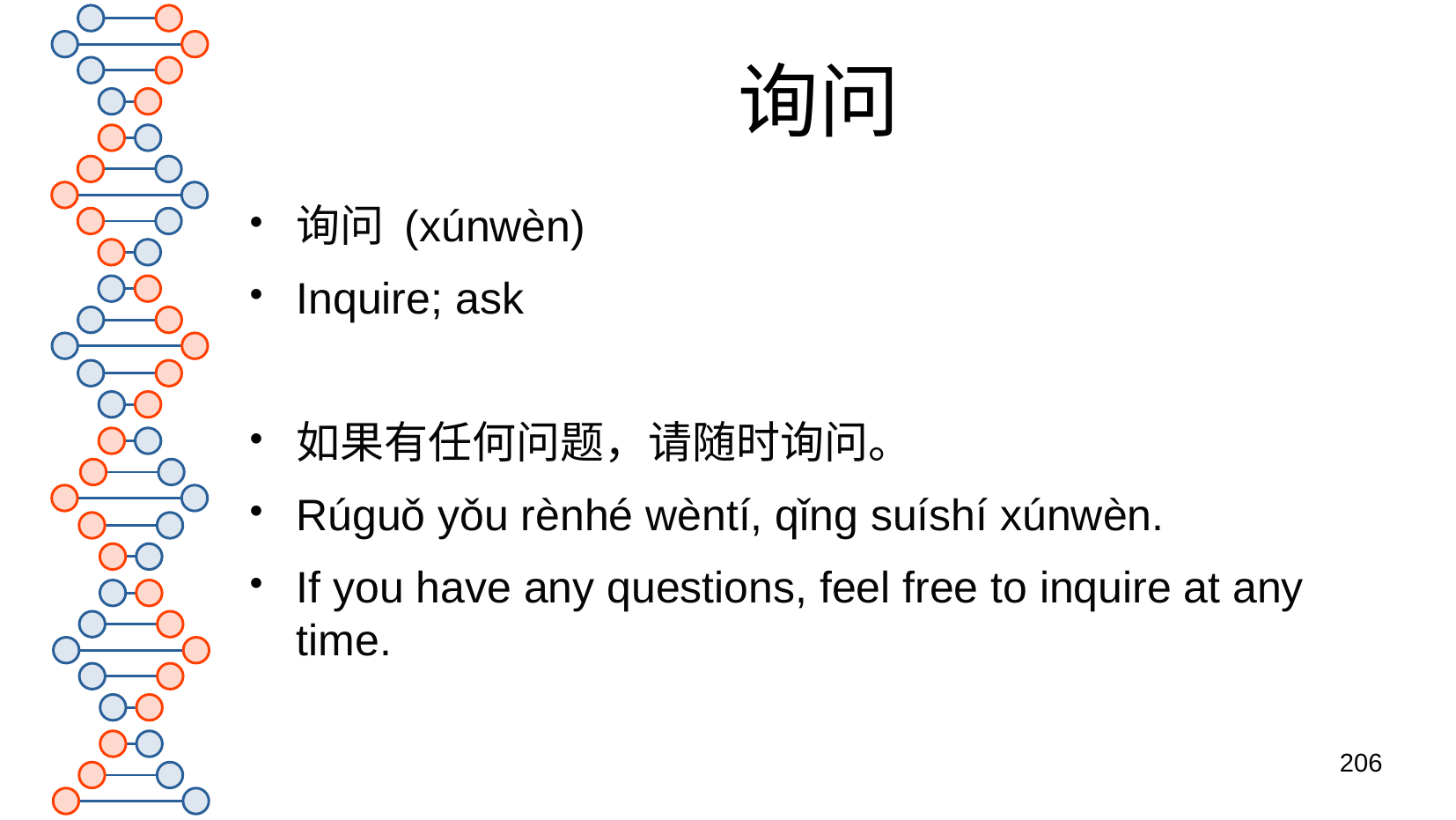

# 询问
询问 (xúnwèn)
Inquire; ask

如果有任何问题，请随时询问。
Rúguǒ yǒu rènhé wèntí, qǐng suíshí xúnwèn.
If you have any questions, feel free to inquire at any time.

206